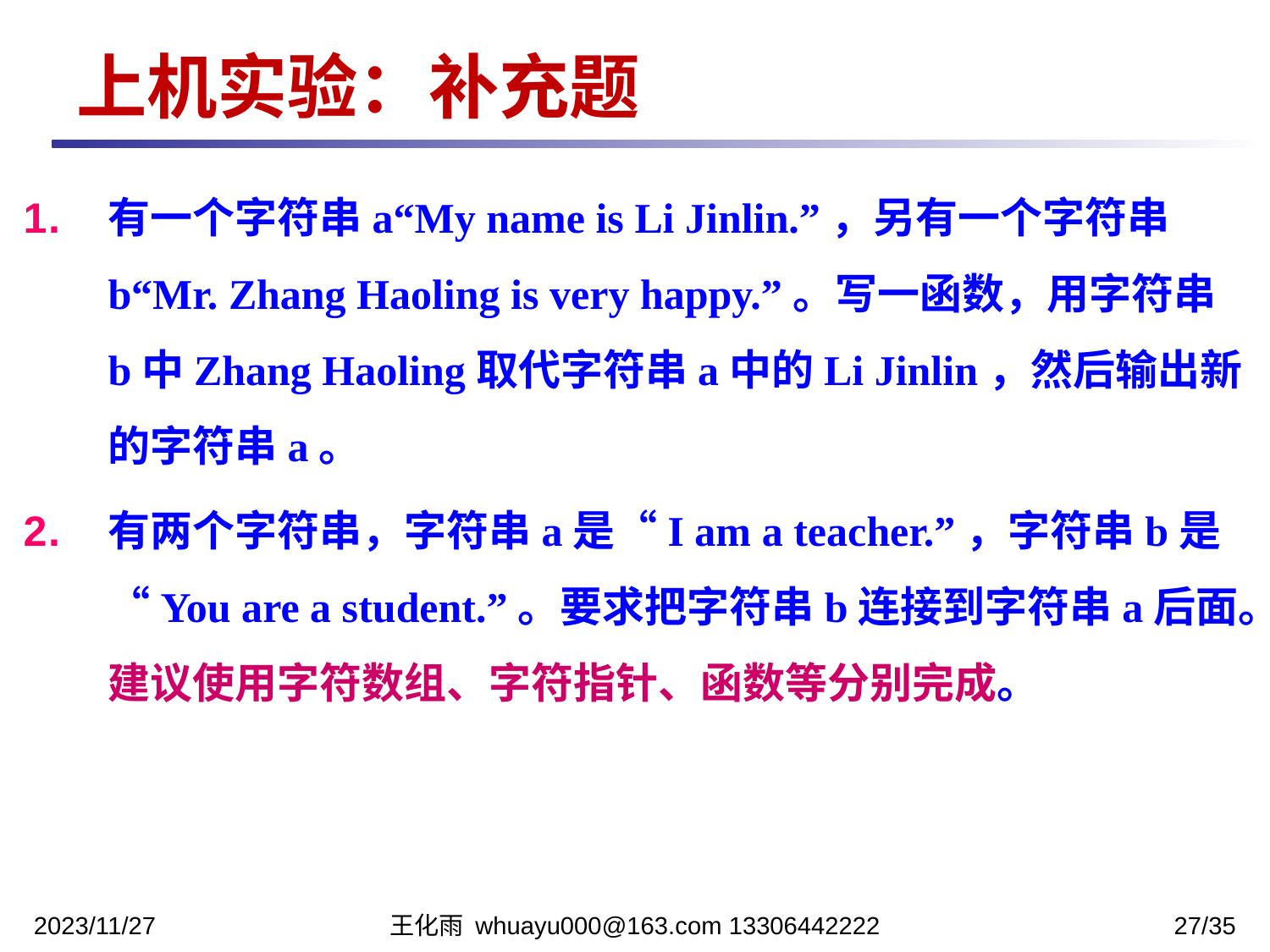

上机实验：补充题
有一个字符串a“My name is Li Jinlin.”，另有一个字符串b“Mr. Zhang Haoling is very happy.”。写一函数，用字符串b中Zhang Haoling取代字符串a中的Li Jinlin，然后输出新的字符串a。
有两个字符串，字符串a是“I am a teacher.”，字符串b是“You are a student.”。要求把字符串b连接到字符串a后面。建议使用字符数组、字符指针、函数等分别完成。
2023/11/27
王化雨 whuayu000@163.com 13306442222
27/35